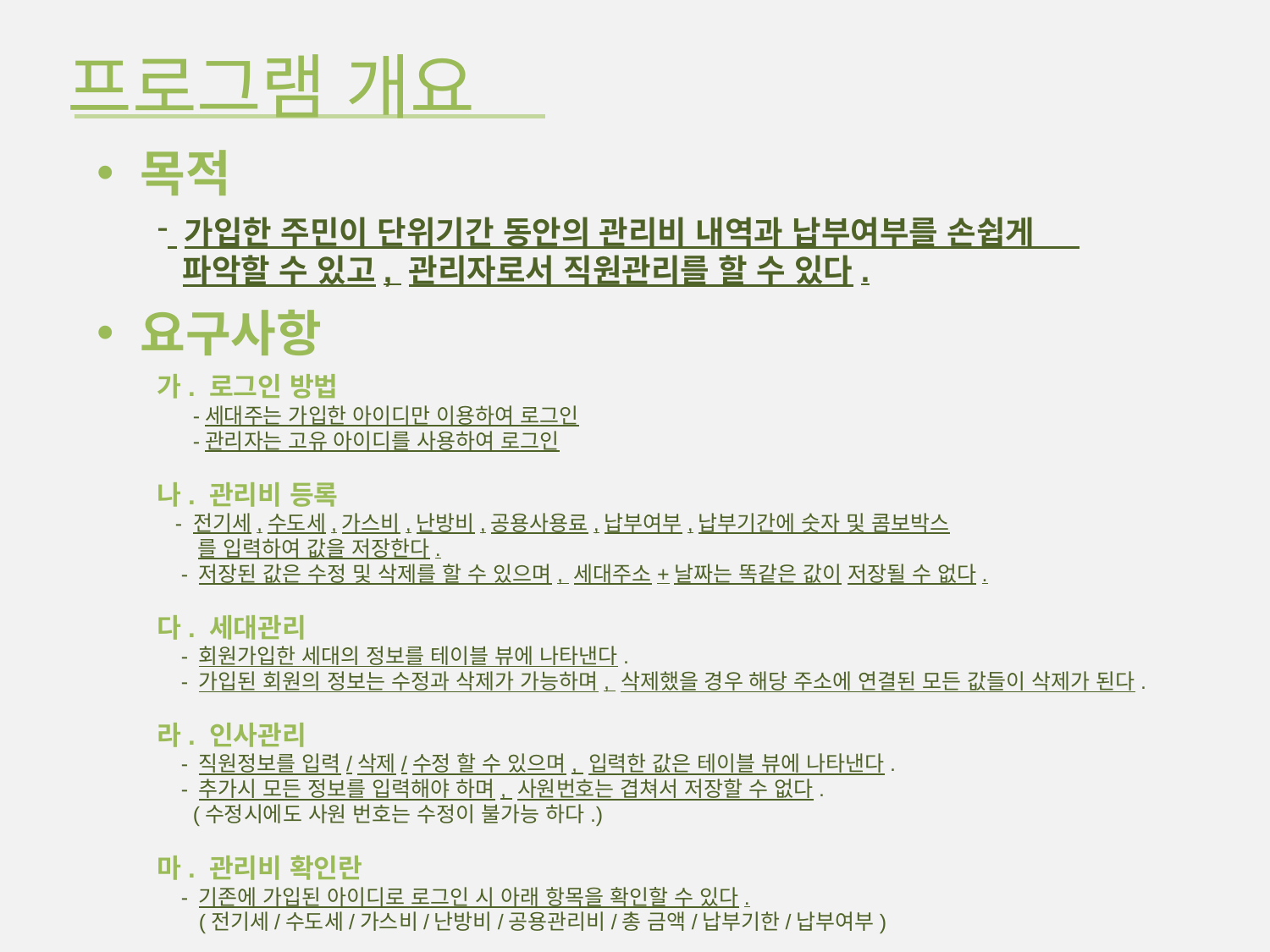

프로그램 개요
 목적
 가입한 주민이 단위기간 동안의 관리비 내역과 납부여부를 손쉽게
  파악할 수 있고, 관리자로서 직원관리를 할 수 있다.

 요구사항

가. 로그인 방법
      -세대주는 가입한 아이디만 이용하여 로그인
      -관리자는 고유 아이디를 사용하여 로그인

나. 관리비 등록
   - 전기세,수도세,가스비,난방비,공용사용료,납부여부,납부기간에 숫자 및 콤보박스
      를 입력하여 값을 저장한다.
    - 저장된 값은 수정 및 삭제를 할 수 있으며, 세대주소+날짜는 똑같은 값이 저장될 수 없다.

다. 세대관리
    - 회원가입한 세대의 정보를 테이블 뷰에 나타낸다.
    - 가입된 회원의 정보는 수정과 삭제가 가능하며, 삭제했을 경우 해당 주소에 연결된 모든 값들이 삭제가 된다.

라. 인사관리
    - 직원정보를 입력/삭제/수정 할 수 있으며, 입력한 값은 테이블 뷰에 나타낸다.
    - 추가시 모든 정보를 입력해야 하며, 사원번호는 겹쳐서 저장할 수 없다.
      (수정시에도 사원 번호는 수정이 불가능 하다.)

마. 관리비 확인란
    - 기존에 가입된 아이디로 로그인 시 아래 항목을 확인할 수 있다.
       (전기세/수도세/가스비/난방비/공용관리비/총 금액/납부기한/납부여부)